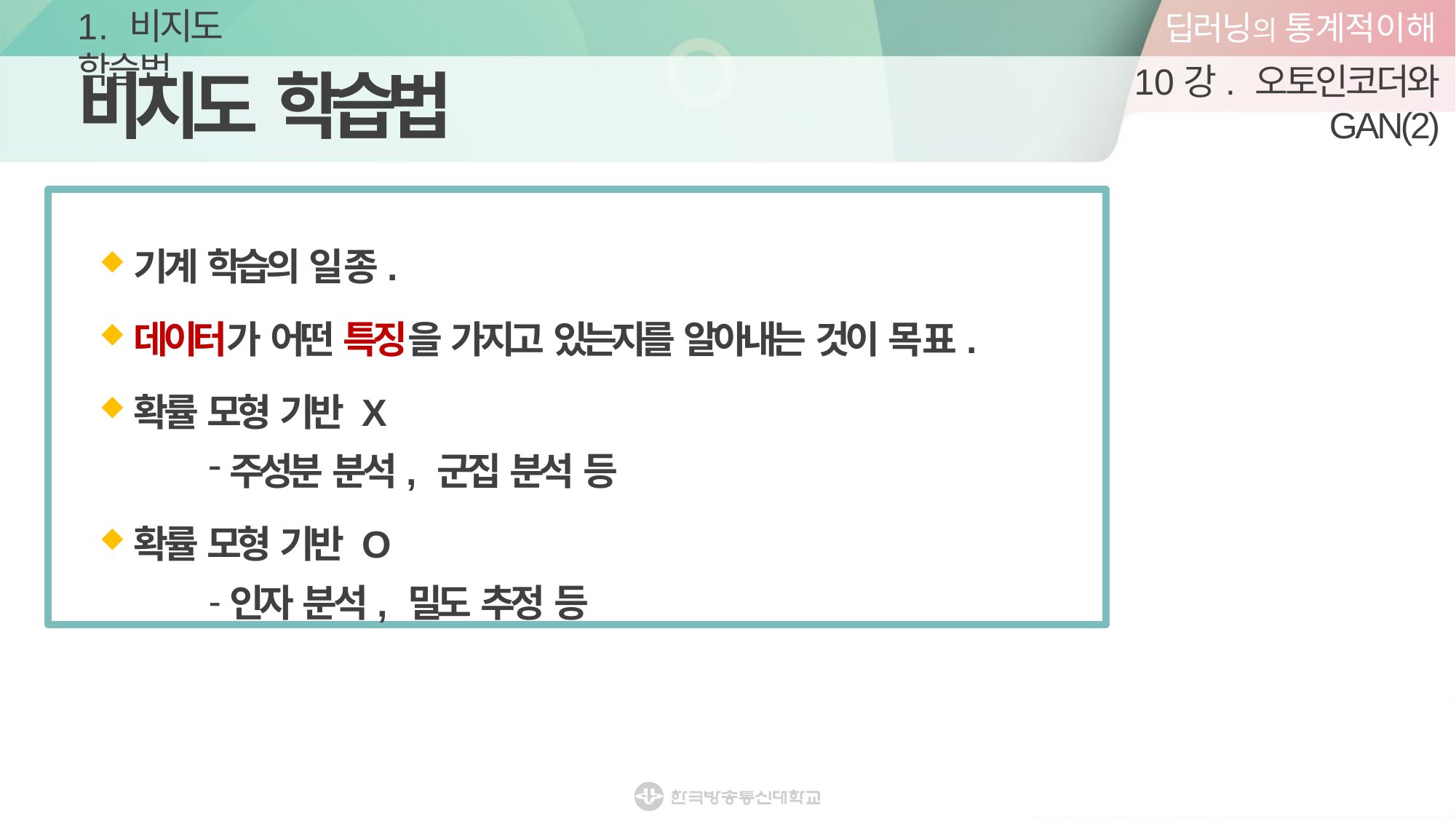

딥러닝의 통계적이해
10강. 오토인코더와 GAN(2)
1. 비지도 학습법
# 비지도 학습법

기계 학습의 일종.

데이터가 어떤 특징을 가지고 있는지를 알아내는 것이 목표.

확률 모형 기반 X
주성분 분석, 군집 분석 등

확률 모형 기반 O
인자 분석, 밀도 추정 등